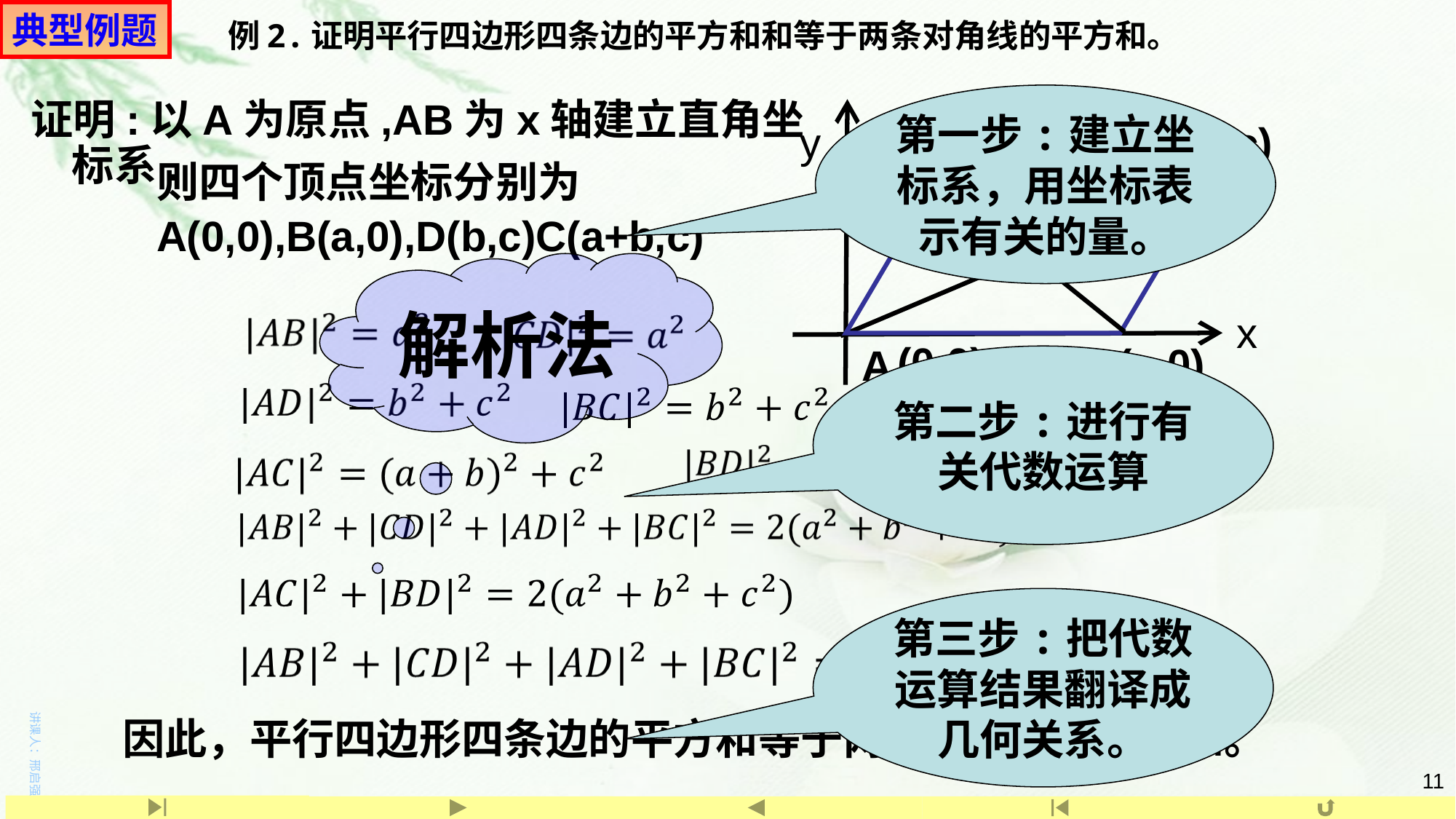

典型例题
# 例2.证明平行四边形四条边的平方和和等于两条对角线的平方和。
第一步:建立坐标系，用坐标表示有关的量。
证明:以A为原点,AB为x轴建立直角坐标系.

(b,c)
y
(a+b,c)
D
C
则四个顶点坐标分别为
A(0,0),B(a,0),D(b,c)C(a+b,c)

解析法
x

(0,0)
(a,0)

A
B
第二步:进行有关代数运算

第三步:把代数运算结果翻译成几何关系。

因此，平行四边形四条边的平方和等于两条对角线的平方和。